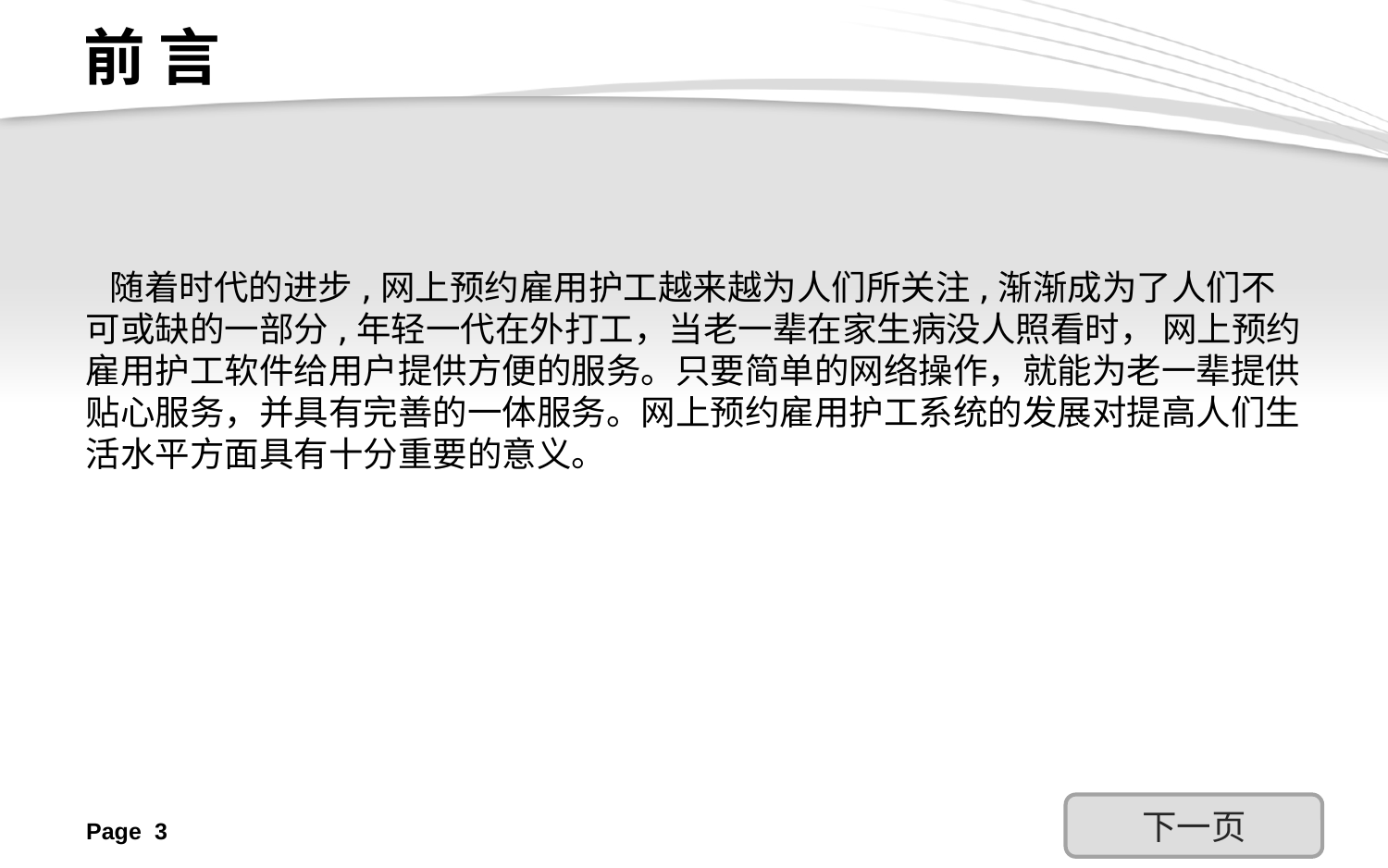

# 前 言
  随着时代的进步,网上预约雇用护工越来越为人们所关注,渐渐成为了人们不可或缺的一部分,年轻一代在外打工，当老一辈在家生病没人照看时， 网上预约雇用护工软件给用户提供方便的服务。只要简单的网络操作，就能为老一辈提供贴心服务，并具有完善的一体服务。网上预约雇用护工系统的发展对提高人们生活水平方面具有十分重要的意义。
下一页
Page  3